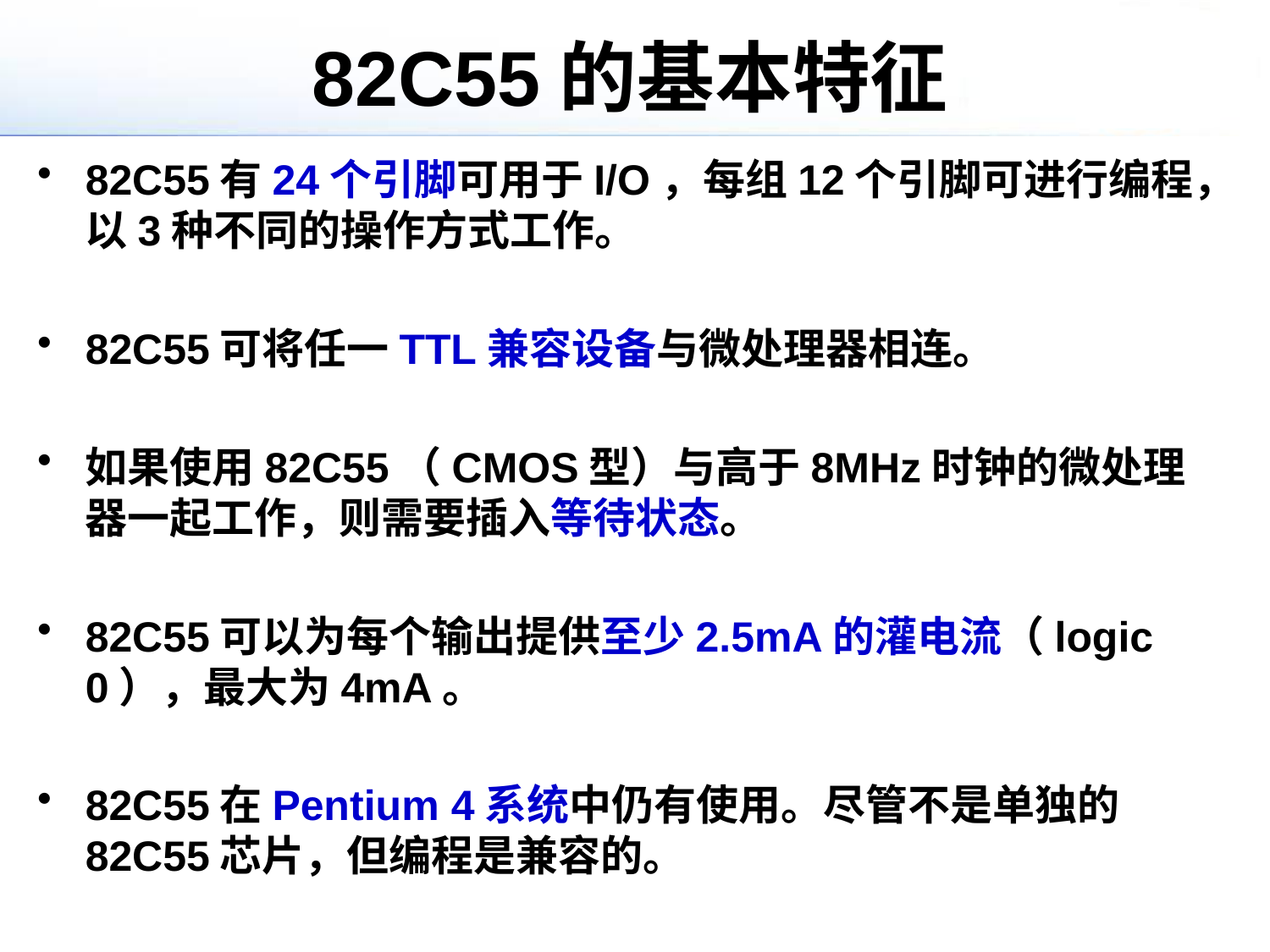

# 82C55的基本特征
82C55有24个引脚可用于I/O，每组12个引脚可进行编程，以3种不同的操作方式工作。

82C55可将任一TTL兼容设备与微处理器相连。

如果使用82C55（CMOS型）与高于8MHz时钟的微处理器一起工作，则需要插入等待状态。

82C55可以为每个输出提供至少2.5mA的灌电流（logic 0），最大为4mA。

82C55在Pentium 4系统中仍有使用。尽管不是单独的82C55芯片，但编程是兼容的。